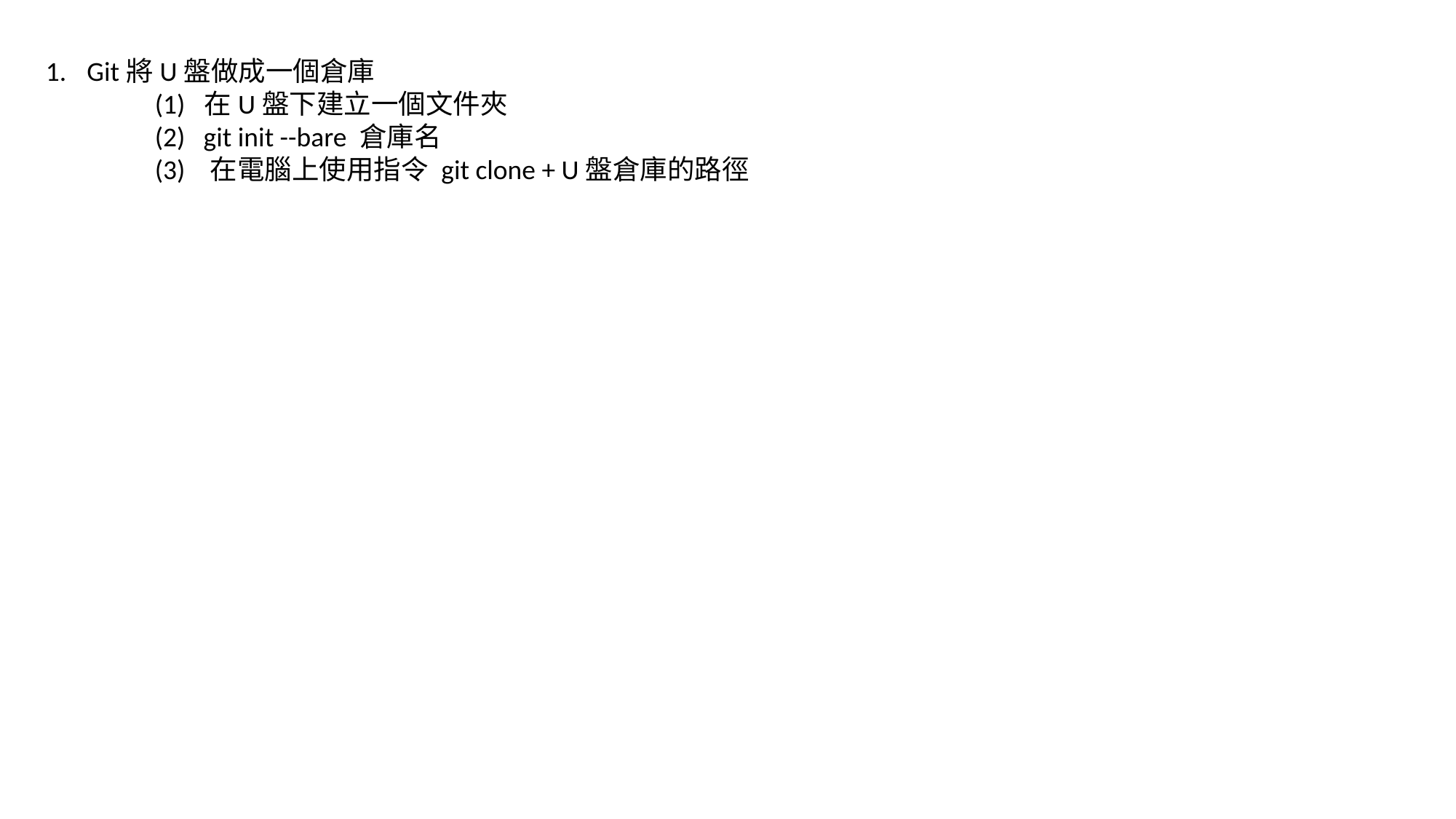

Git將U盤做成一個倉庫
	(1)  在U盤下建立一個文件夾
	(2)   git init --bare 倉庫名
	(3)   在電腦上使用指令 git clone + U盤倉庫的路徑